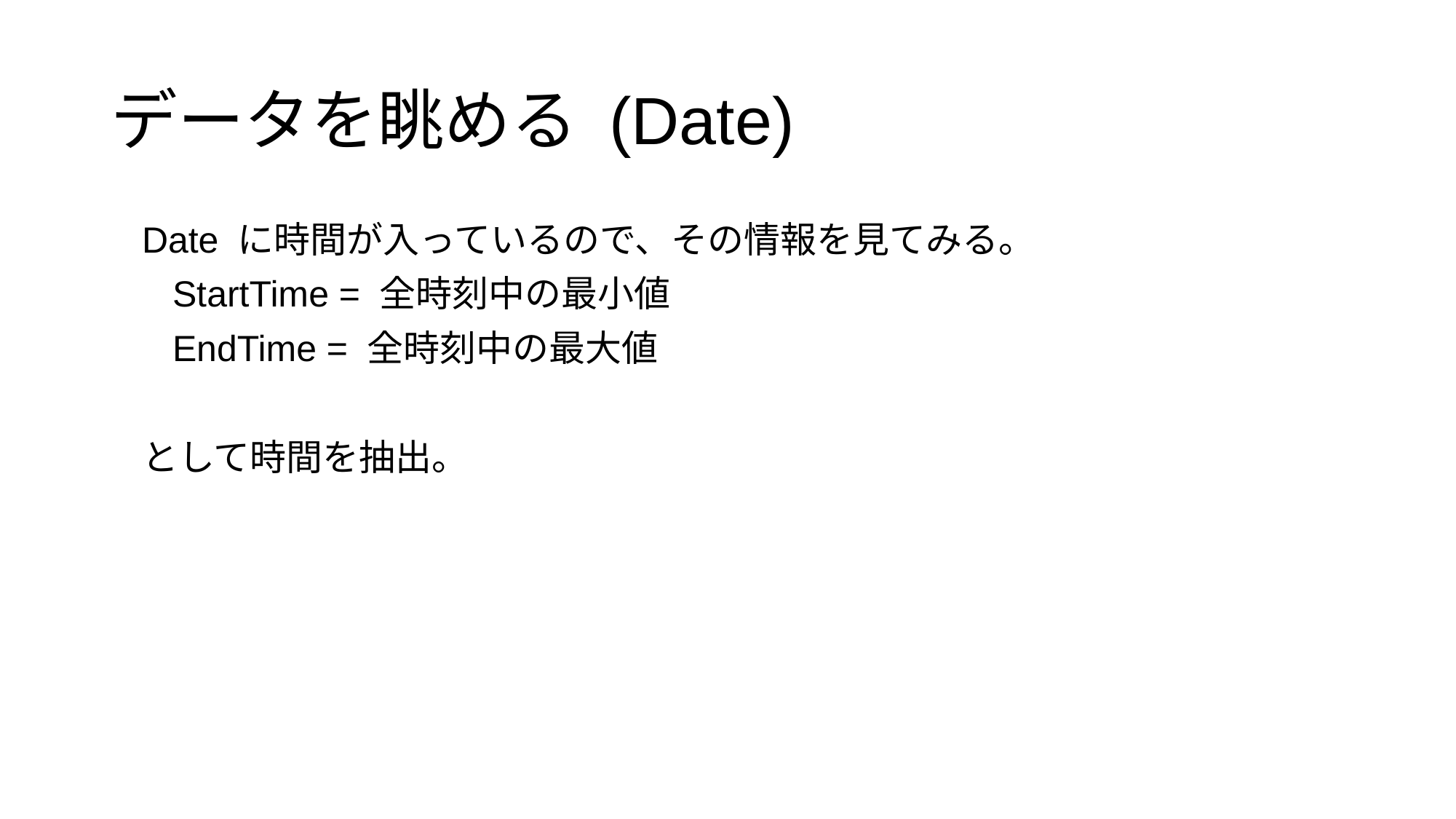

# データを眺める (Date)
Date に時間が入っているので、その情報を見てみる。
   StartTime = 全時刻中の最小値
   EndTime = 全時刻中の最大値

として時間を抽出。